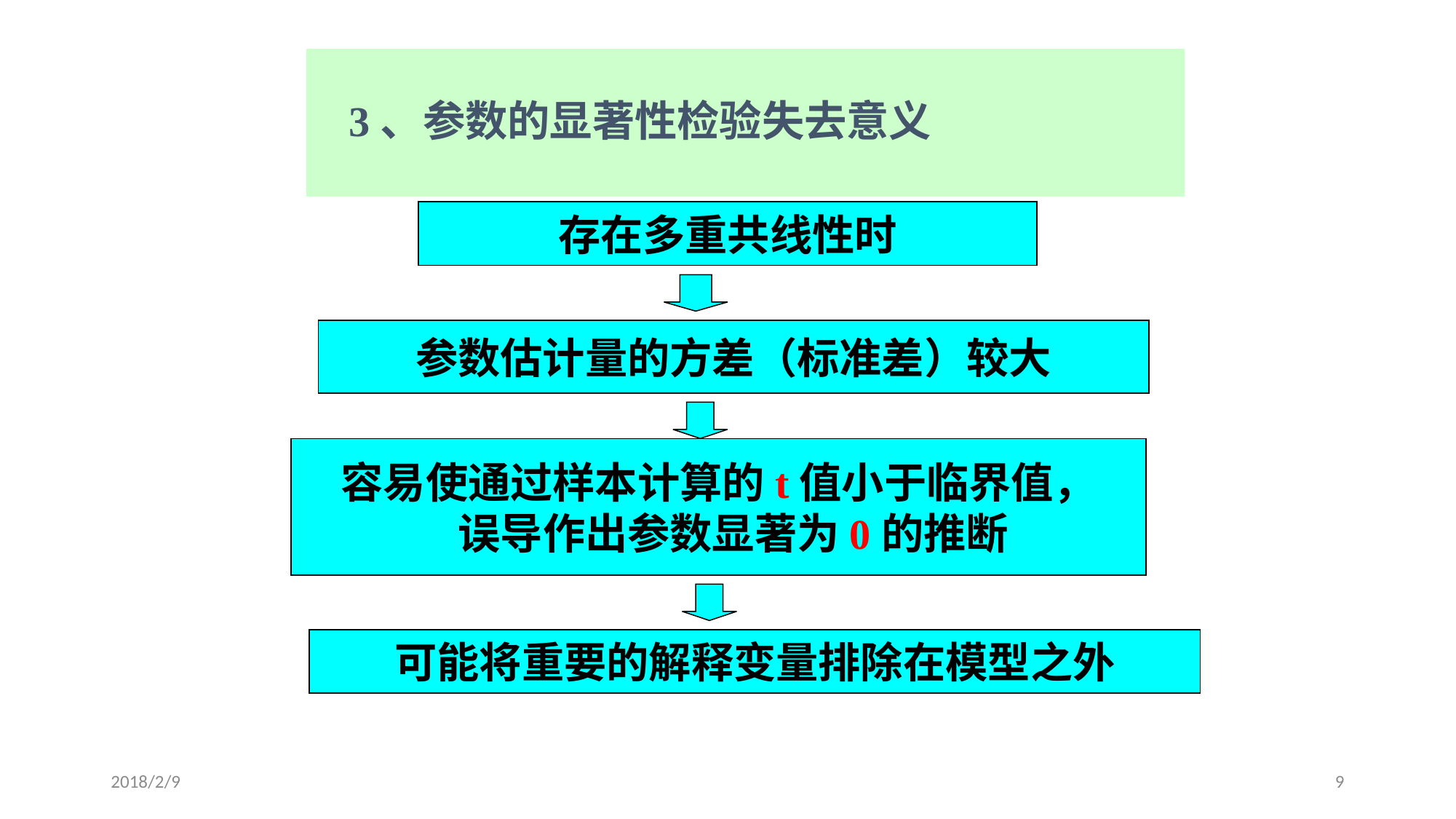

# 3、参数的显著性检验失去意义
存在多重共线性时

参数估计量的方差（标准差）较大

容易使通过样本计算的t值小于临界值，
  误导作出参数显著为0的推断

可能将重要的解释变量排除在模型之外
2018/2/9
9